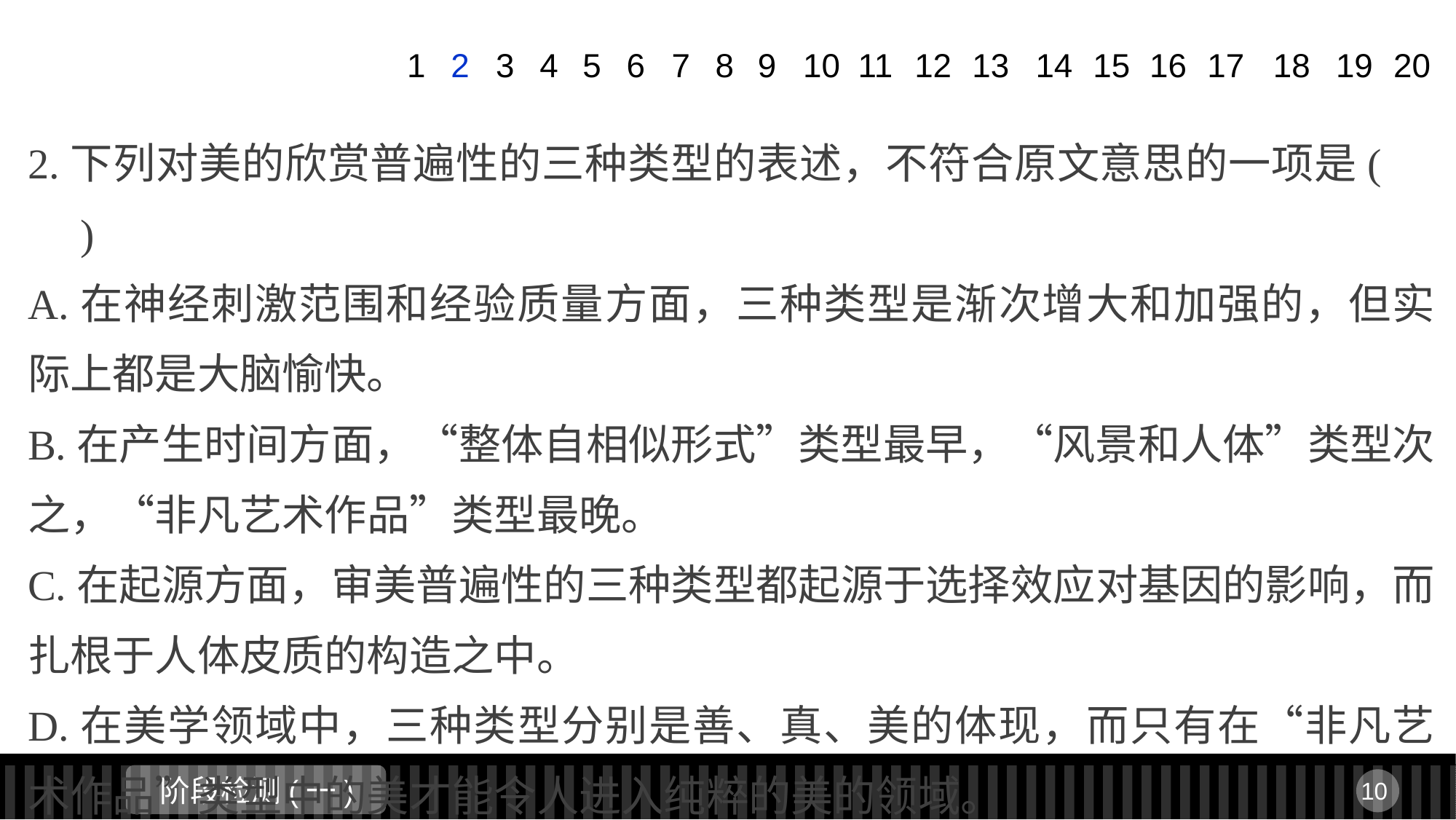

1
2
3
4
5
6
7
8
9
11
12
13
14
15
16
17
18
19
20
10
2.下列对美的欣赏普遍性的三种类型的表述，不符合原文意思的一项是(　　)
A.在神经刺激范围和经验质量方面，三种类型是渐次增大和加强的，但实际上都是大脑愉快。
B.在产生时间方面，“整体自相似形式”类型最早，“风景和人体”类型次之，“非凡艺术作品”类型最晚。
C.在起源方面，审美普遍性的三种类型都起源于选择效应对基因的影响，而扎根于人体皮质的构造之中。
D.在美学领域中，三种类型分别是善、真、美的体现，而只有在“非凡艺术作品”类型中的美才能令人进入纯粹的美的领域。